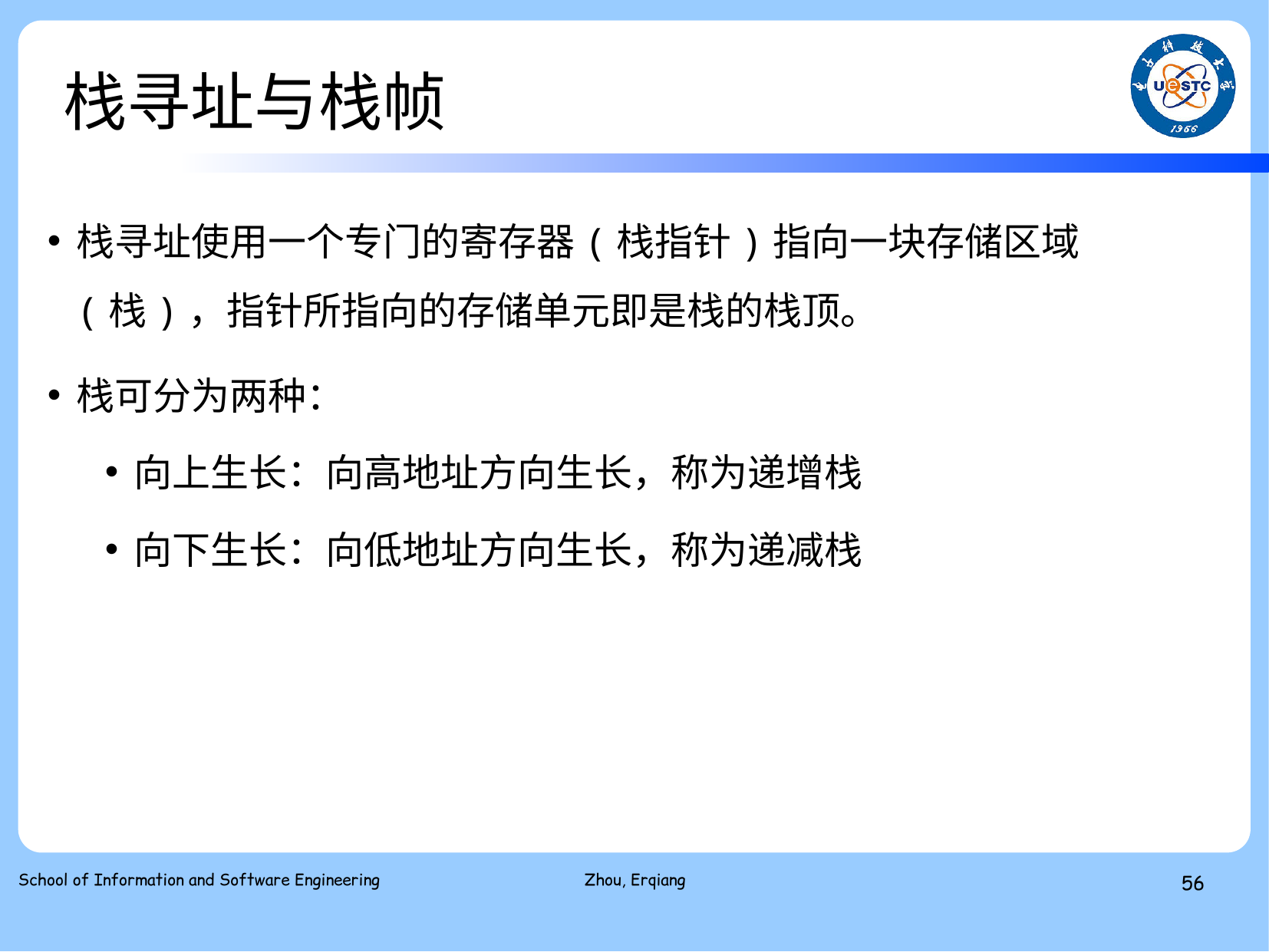

# 栈寻址与栈帧
栈寻址使用一个专门的寄存器(栈指针)指向一块存储区域(栈)，指针所指向的存储单元即是栈的栈顶。
栈可分为两种：
向上生长：向高地址方向生长，称为递增栈
向下生长：向低地址方向生长，称为递减栈

School of Information and Software Engineering
Zhou, Erqiang
56